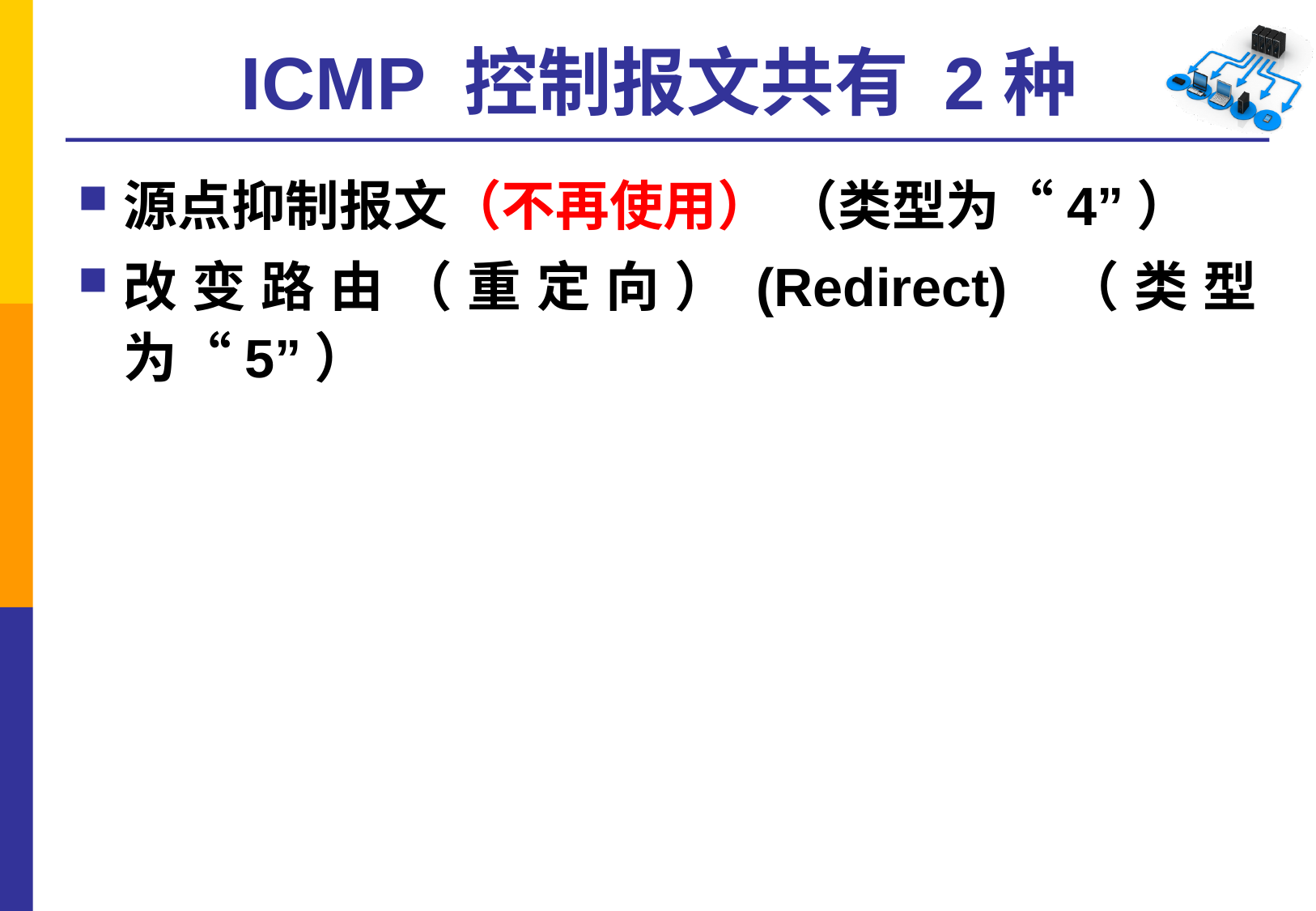

# ICMP 控制报文共有 2种
源点抑制报文（不再使用） （类型为“4”）
改变路由（重定向）(Redirect) （类型为“5”）